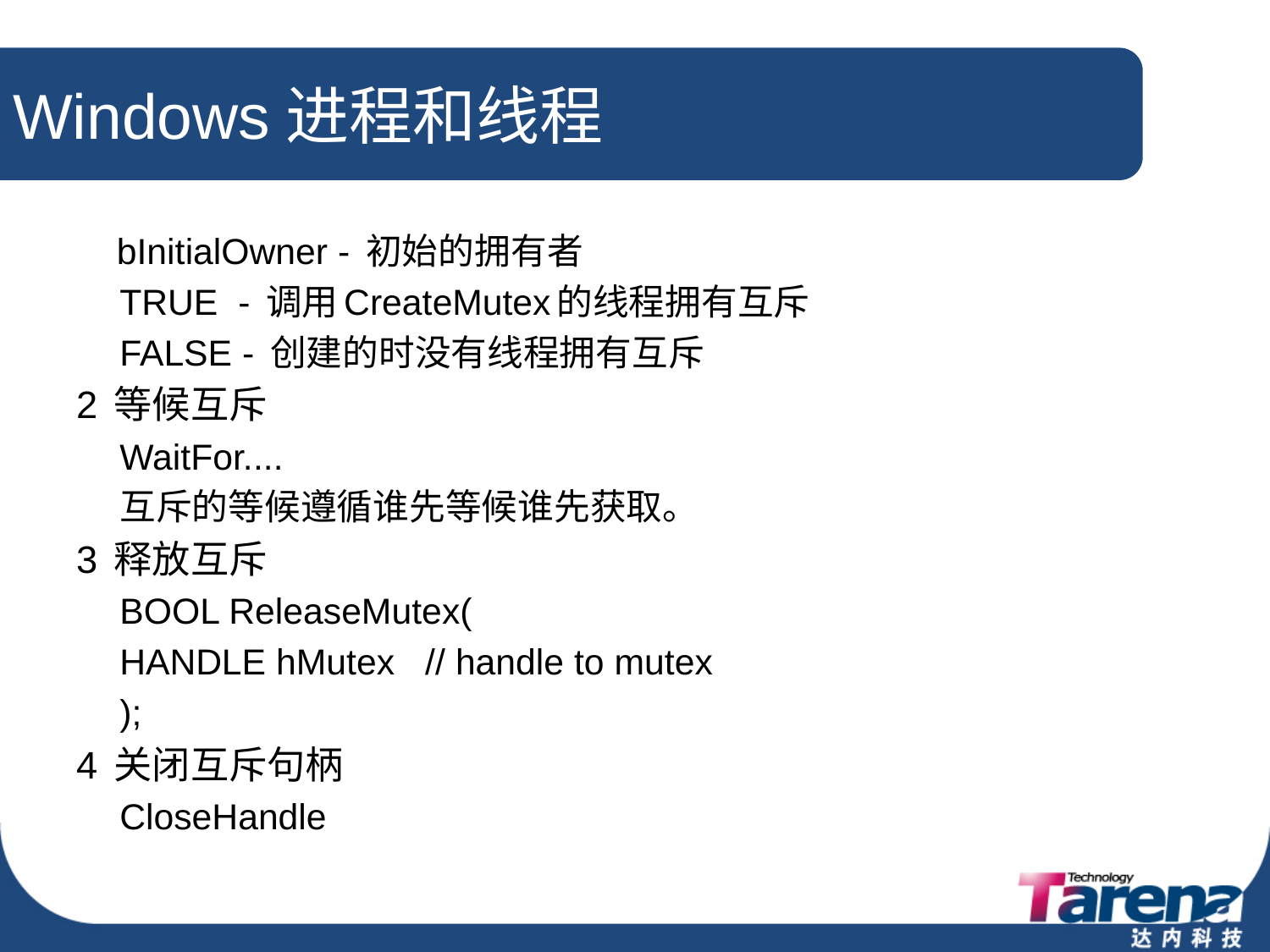

# Windows进程和线程
    bInitialOwner - 初始的拥有者
		TRUE  - 调用CreateMutex的线程拥有互斥
		FALSE - 创建的时没有线程拥有互斥
2 等候互斥
	WaitFor....
	互斥的等候遵循谁先等候谁先获取。
3 释放互斥
	BOOL ReleaseMutex(
		HANDLE hMutex   // handle to mutex
	);
4 关闭互斥句柄
	CloseHandle